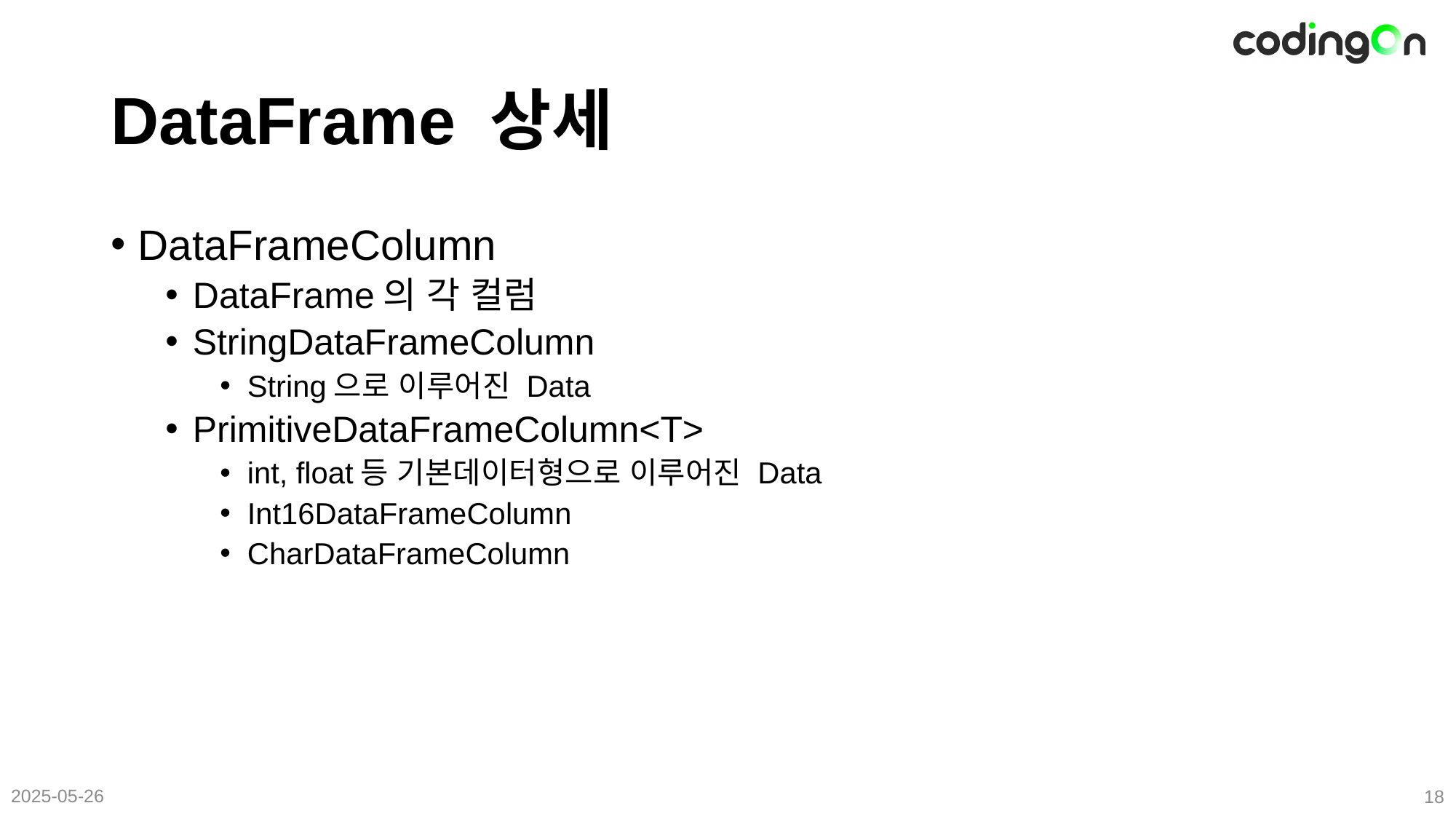

# DataFrame 상세
DataFrameColumn
DataFrame의 각 컬럼
StringDataFrameColumn
String으로 이루어진 Data
PrimitiveDataFrameColumn<T>
int, float등 기본데이터형으로 이루어진 Data
Int16DataFrameColumn
CharDataFrameColumn
2025-05-26
18